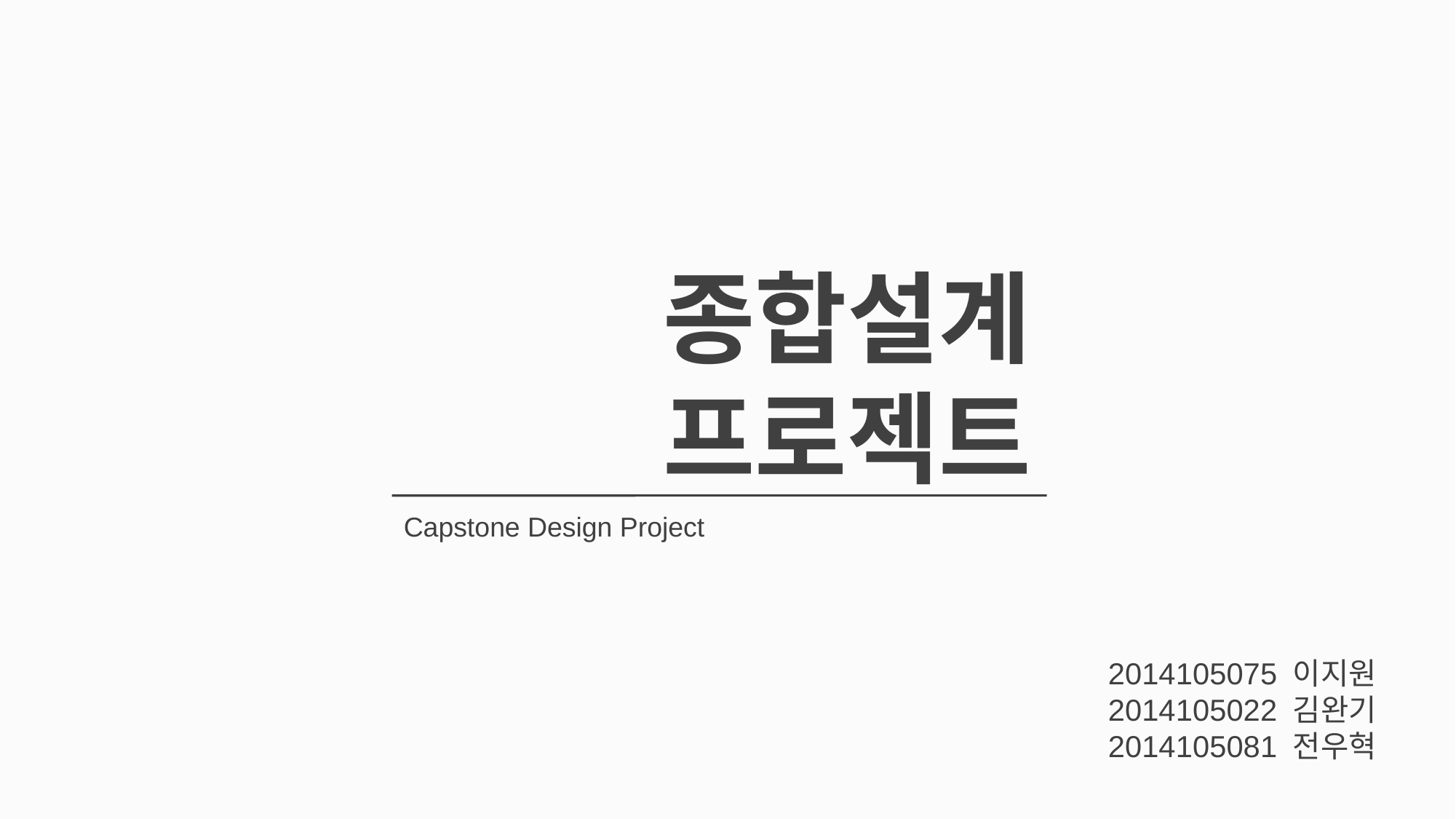

종합설계
프로젝트
Capstone Design Project
2014105075 이지원
2014105022 김완기
2014105081 전우혁